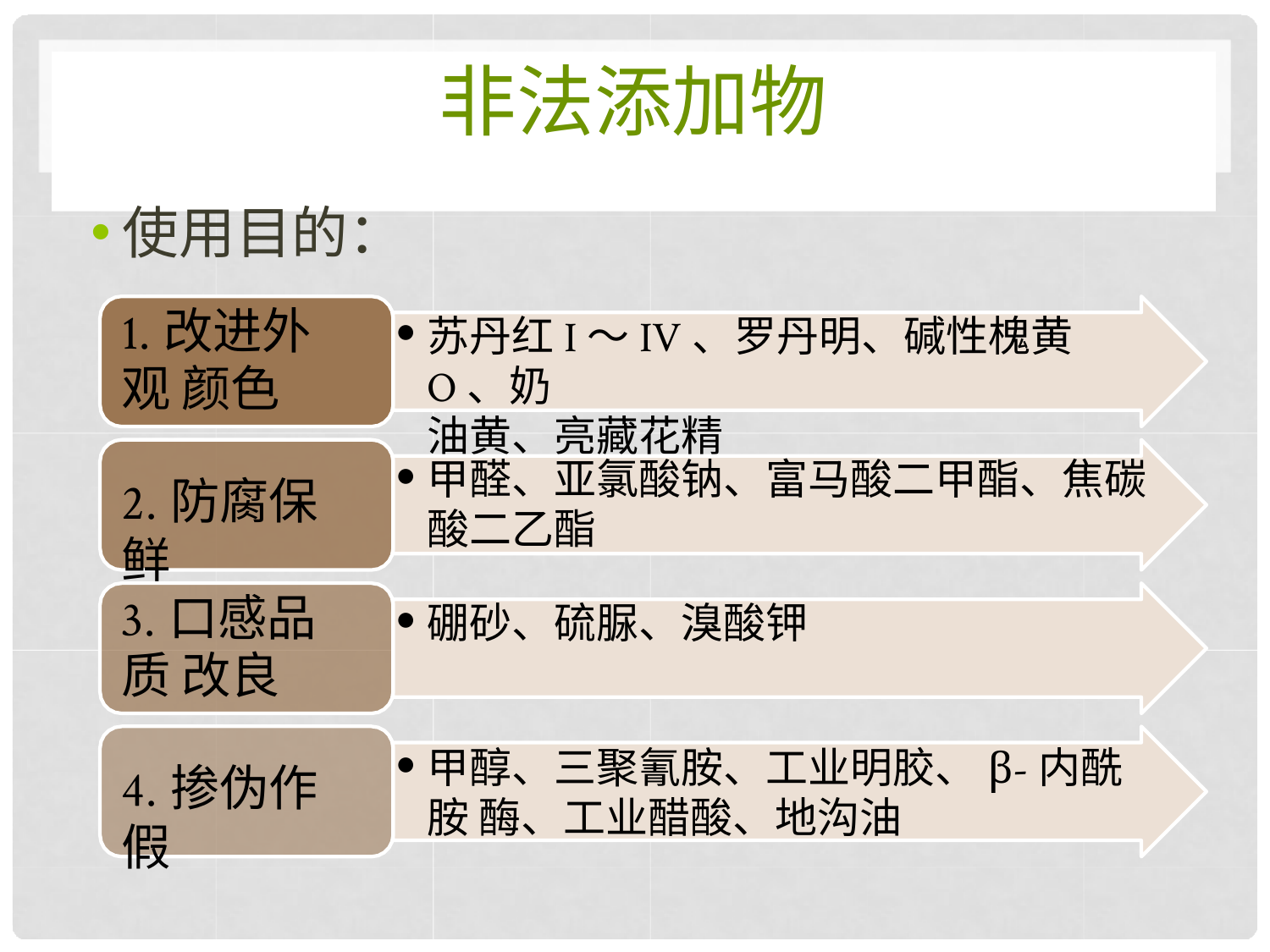

# 非法添加物
使用目的：

1.改进外观 颜色
苏丹红I～IV、罗丹明、碱性槐黄O、奶
油黄、亮藏花精

甲醛、亚氯酸钠、富马酸二甲酯、焦碳
酸二乙酯
2.防腐保鲜

3.口感品质 改良
硼砂、硫脲、溴酸钾

甲醇、三聚氰胺、工业明胶、β-内酰胺 酶、工业醋酸、地沟油
4.掺伪作假